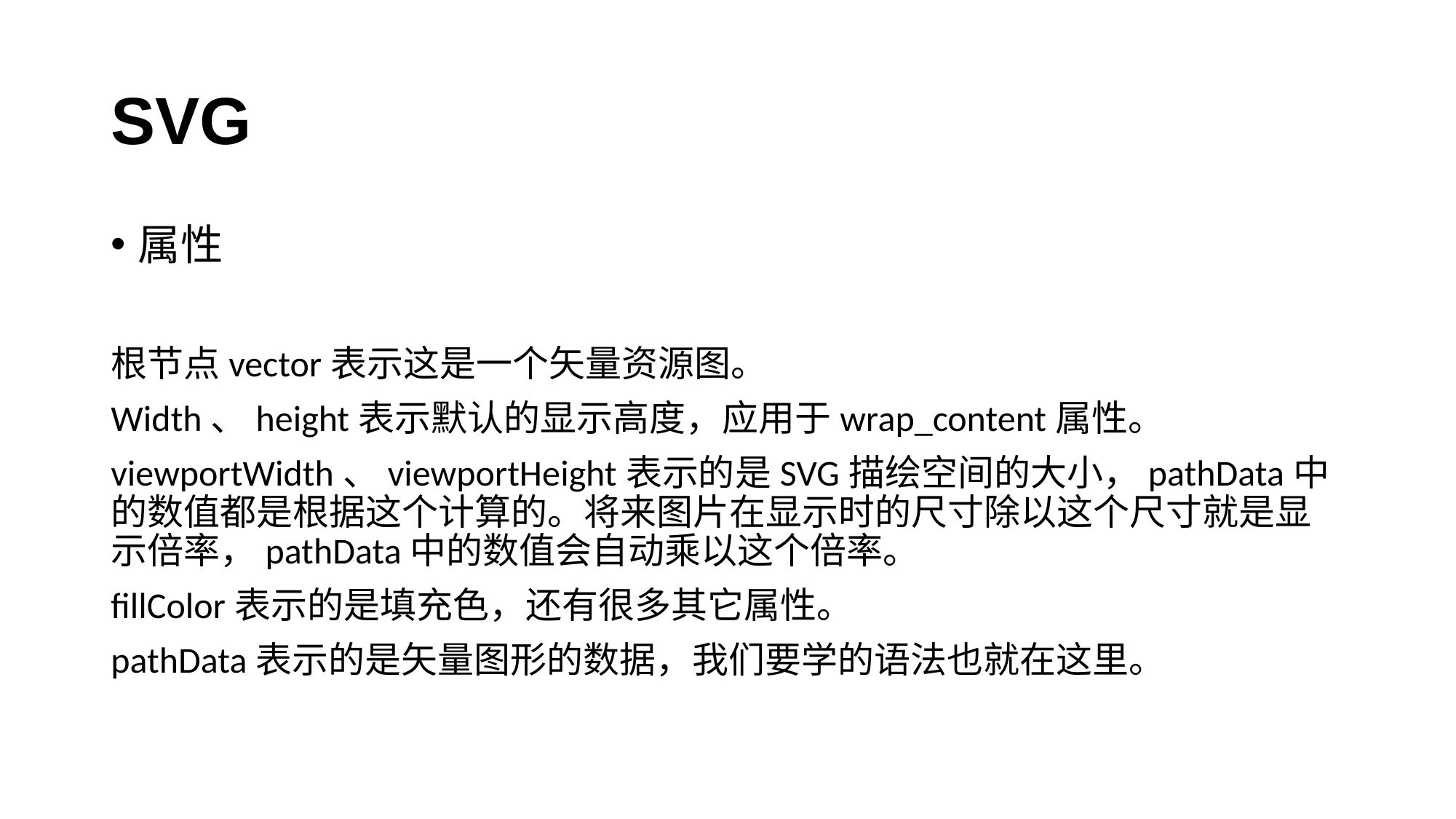

# SVG
属性

根节点vector表示这是一个矢量资源图。
Width、height表示默认的显示高度，应用于wrap_content属性。
viewportWidth、viewportHeight表示的是SVG描绘空间的大小，pathData中的数值都是根据这个计算的。将来图片在显示时的尺寸除以这个尺寸就是显示倍率，pathData中的数值会自动乘以这个倍率。
fillColor表示的是填充色，还有很多其它属性。
pathData表示的是矢量图形的数据，我们要学的语法也就在这里。